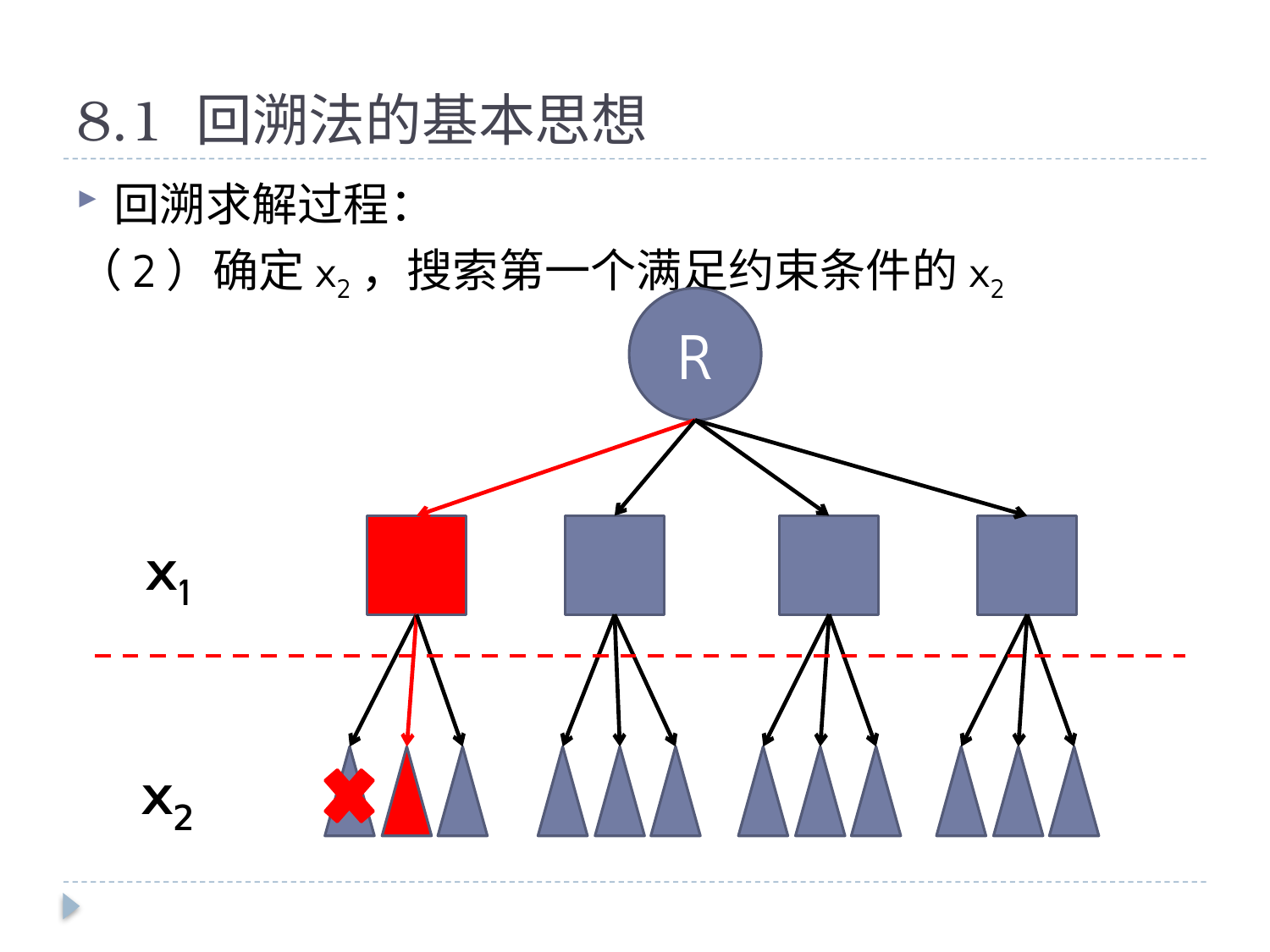

# 8.1 回溯法的基本思想
回溯求解过程：
（2）确定x2，搜索第一个满足约束条件的x2

R

x1
x2